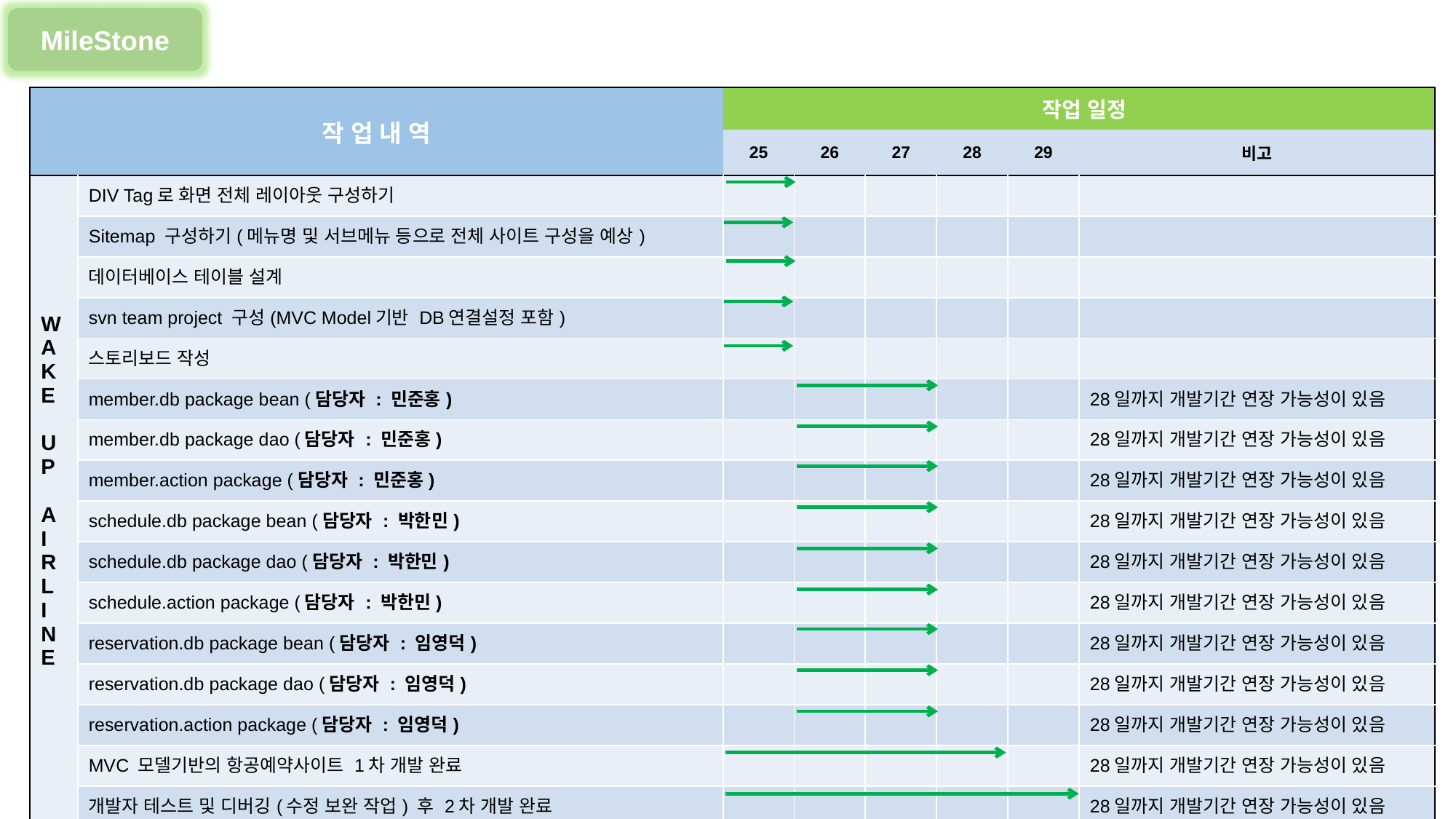

MileStone
| 작 업 내 역 |  | 작업 일정 |  |  |  |  |  |
| --- | --- | --- | --- | --- | --- | --- | --- |
|  |  | 25 | 26 | 27 | 28 | 29 | 비고 |
| W A K E U P A I R L I N E | DIV Tag로 화면 전체 레이아웃 구성하기 |  |  |  |  |  |  |
|  | Sitemap 구성하기(메뉴명 및 서브메뉴 등으로 전체 사이트 구성을 예상) |  |  |  |  |  |  |
|  | 데이터베이스 테이블 설계 |  |  |  |  |  |  |
|  | svn team project 구성(MVC Model기반 DB연결설정 포함) |  |  |  |  |  |  |
|  | 스토리보드 작성 |  |  |  |  |  |  |
|  | member.db package bean (담당자 : 민준홍) |  |  |  |  |  | 28일까지 개발기간 연장 가능성이 있음 |
|  | member.db package dao (담당자 : 민준홍) |  |  |  |  |  | 28일까지 개발기간 연장 가능성이 있음 |
|  | member.action package (담당자 : 민준홍) |  |  |  |  |  | 28일까지 개발기간 연장 가능성이 있음 |
|  | schedule.db package bean (담당자 : 박한민) |  |  |  |  |  | 28일까지 개발기간 연장 가능성이 있음 |
|  | schedule.db package dao (담당자 : 박한민) |  |  |  |  |  | 28일까지 개발기간 연장 가능성이 있음 |
|  | schedule.action package (담당자 : 박한민) |  |  |  |  |  | 28일까지 개발기간 연장 가능성이 있음 |
|  | reservation.db package bean (담당자 : 임영덕) |  |  |  |  |  | 28일까지 개발기간 연장 가능성이 있음 |
|  | reservation.db package dao (담당자 : 임영덕) |  |  |  |  |  | 28일까지 개발기간 연장 가능성이 있음 |
|  | reservation.action package (담당자 : 임영덕) |  |  |  |  |  | 28일까지 개발기간 연장 가능성이 있음 |
|  | MVC 모델기반의 항공예약사이트 1차 개발 완료 |  |  |  |  |  | 28일까지 개발기간 연장 가능성이 있음 |
|  | 개발자 테스트 및 디버깅(수정 보완 작업) 후 2차 개발 완료 |  |  |  |  |  | 28일까지 개발기간 연장 가능성이 있음 |